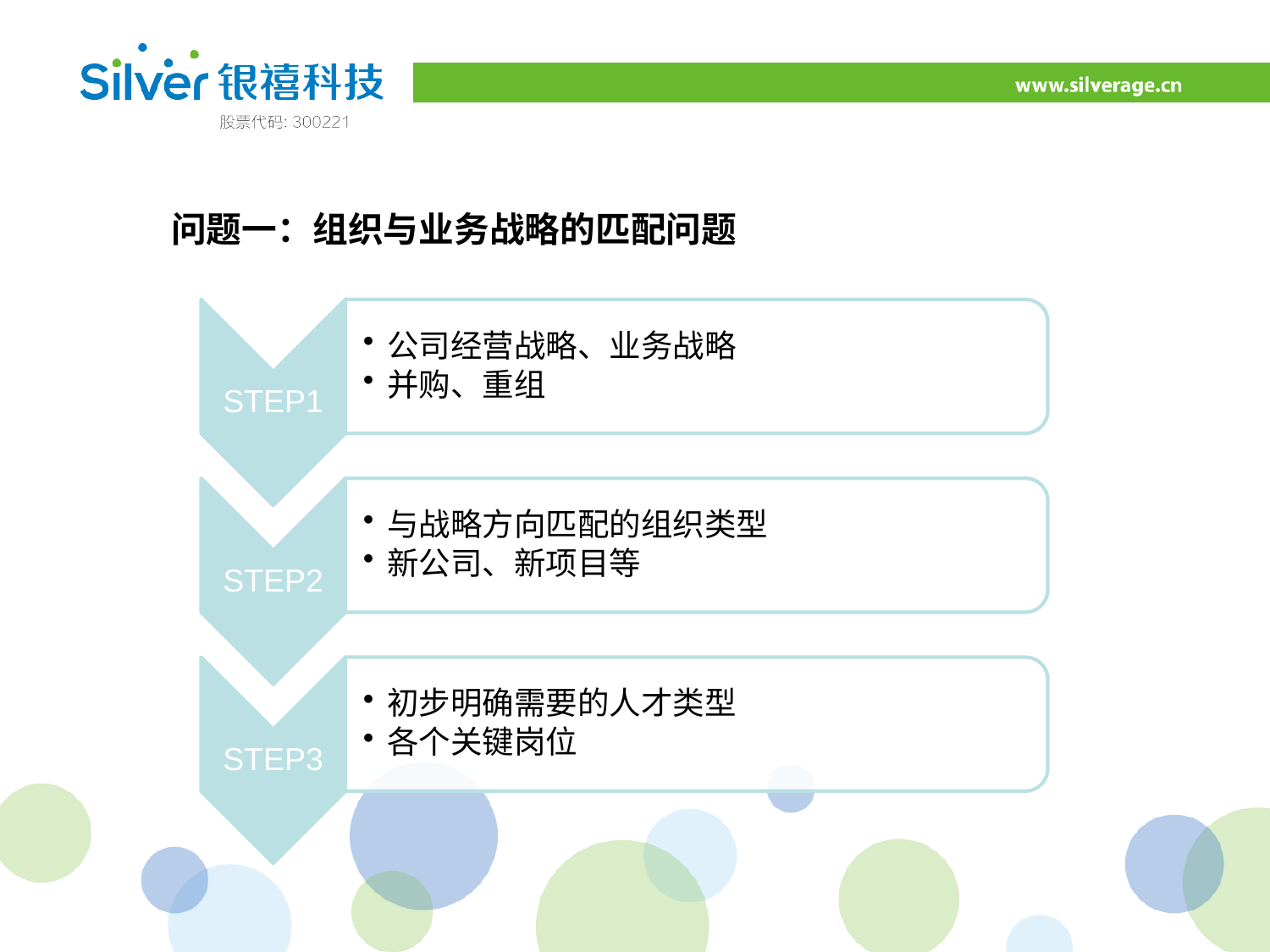

问题一：组织与业务战略的匹配问题

STEP1
公司经营战略、业务战略
并购、重组
STEP2
与战略方向匹配的组织类型
新公司、新项目等
STEP3
初步明确需要的人才类型
各个关键岗位